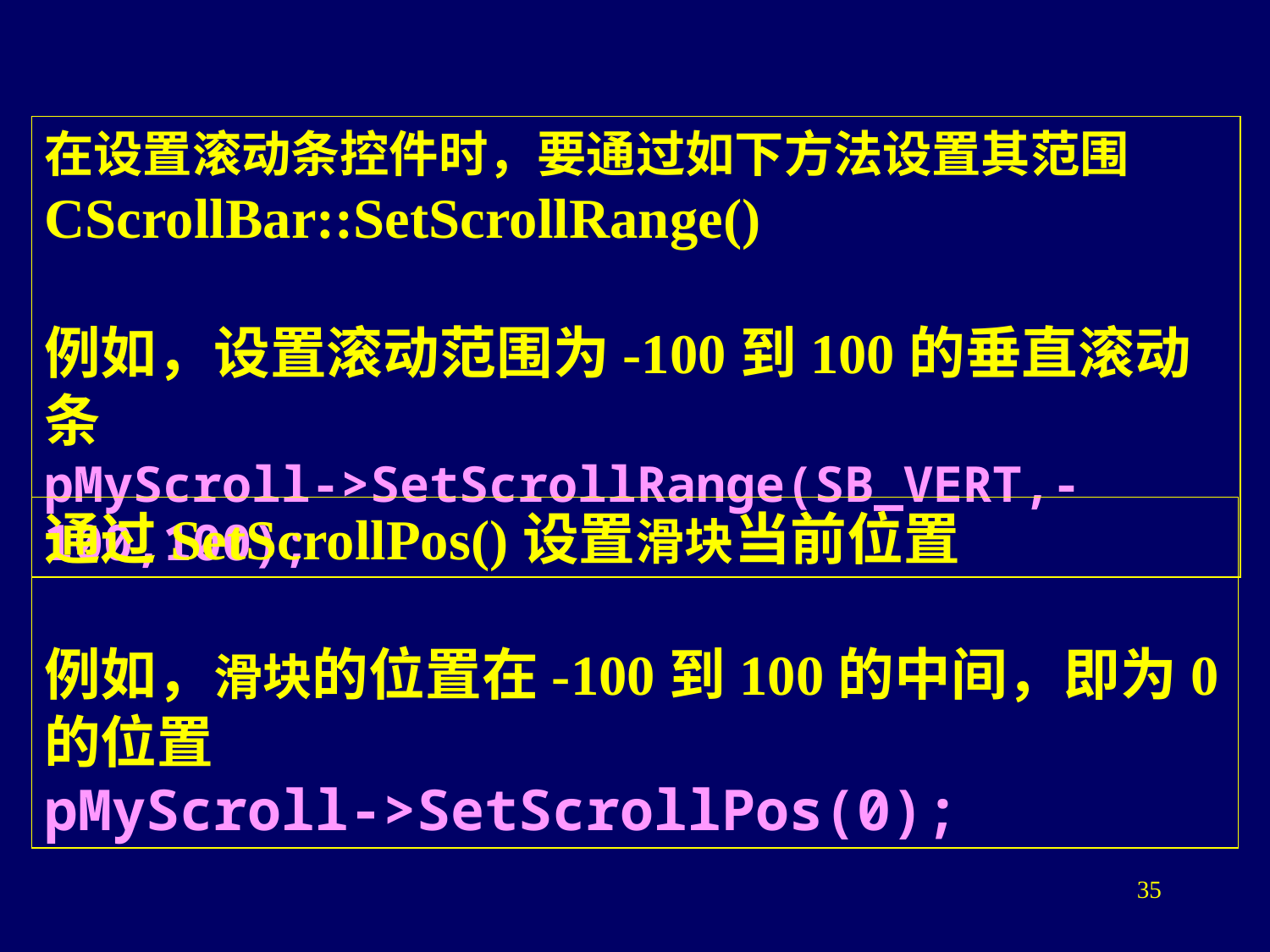

在设置滚动条控件时，要通过如下方法设置其范围
CScrollBar::SetScrollRange()

例如，设置滚动范围为-100到100的垂直滚动条
pMyScroll->SetScrollRange(SB_VERT,-100,100);
通过SetScrollPos()设置滑块当前位置

例如，滑块的位置在-100到100的中间，即为0的位置
pMyScroll->SetScrollPos(0);
35